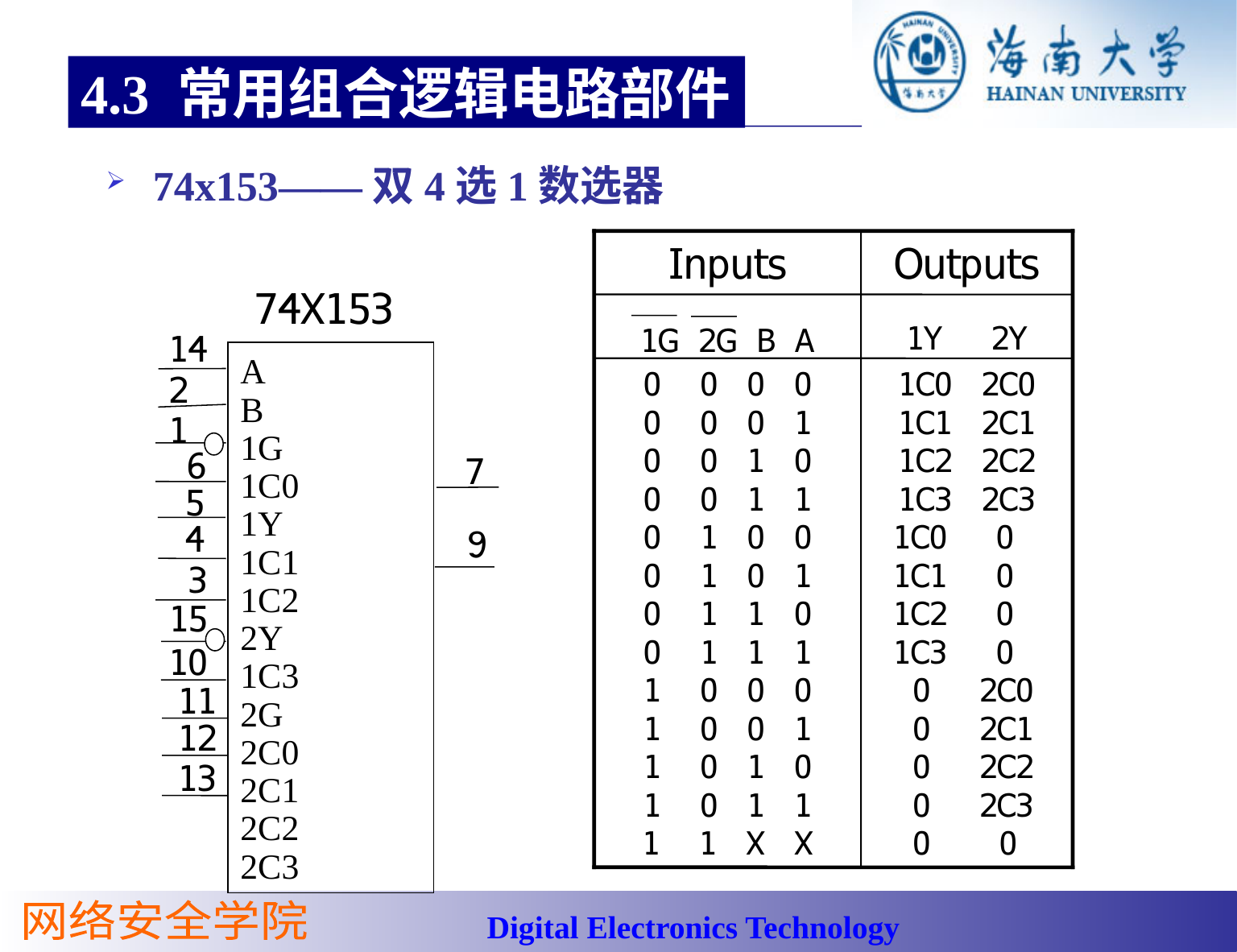

4.3 常用组合逻辑电路部件

74x153——双4选1数选器
Inputs

Outputs

1Y     2Y
1G  2G  B  A

0    0   0   0
0    0   0   1
0    0   1   0
0    0   1   1
0    1   0   0
0    1   0   1
0    1   1   0
0    1   1   1
1    0   0   0
1    0   0   1
1    0   1   0
1    0   1   1
1    1   X   X
1C0   2C0
1C1   2C1
1C2   2C2
1C3   2C3
  1C0     0
  1C1     0
  1C2     0
  1C3     0
    0     2C0
    0     2C1
    0     2C2
    0     2C3
    0       0

74X153
14
A
B
1G
1C0         1Y
1C1
1C2         2Y
1C3
2G
2C0
2C1
2C2
2C3
2

1

6

7
5

4
9

3

15

10

11

12

13